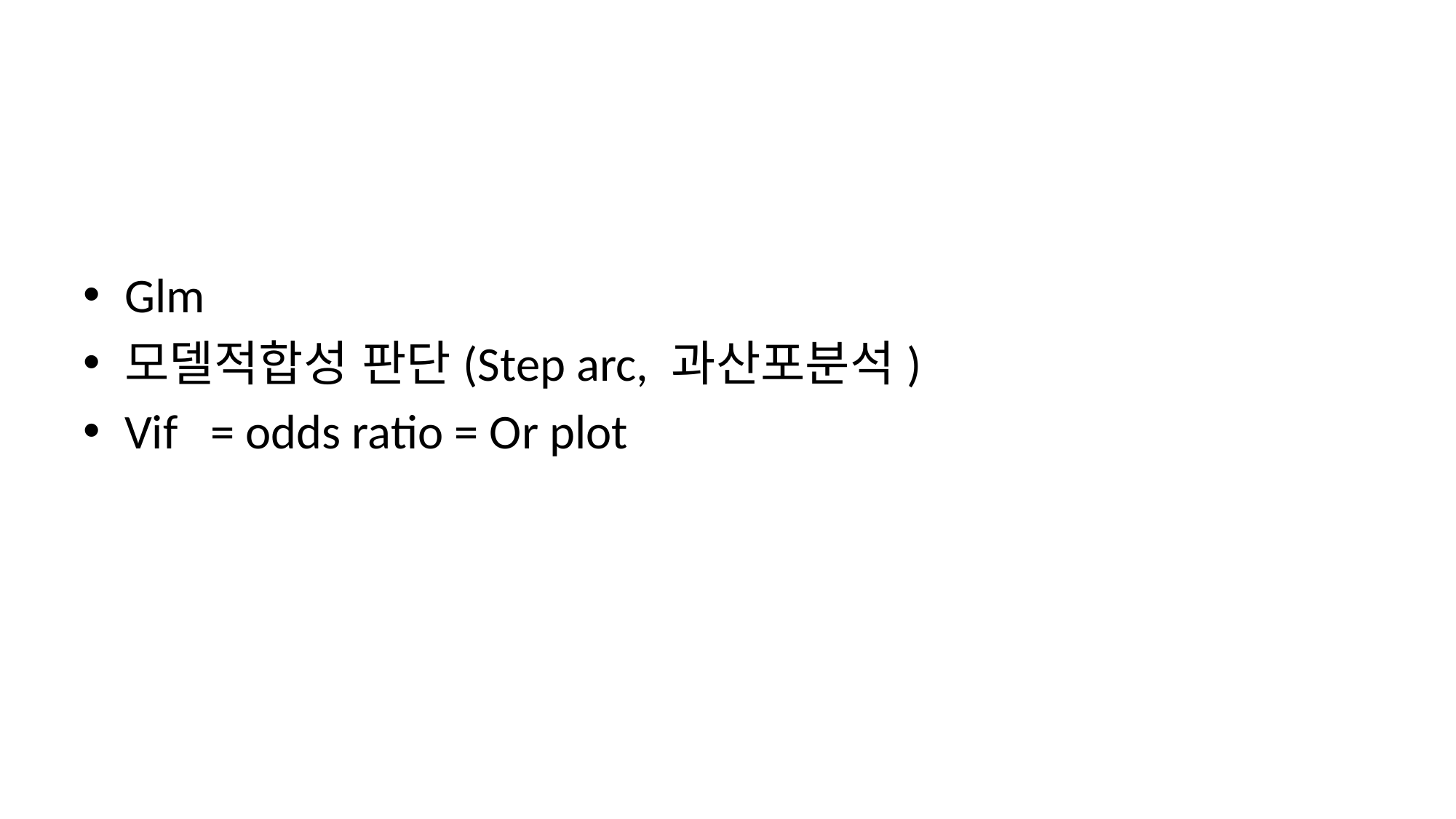

#

Glm
모델적합성 판단(Step arc, 과산포분석)
Vif   = odds ratio = Or plot